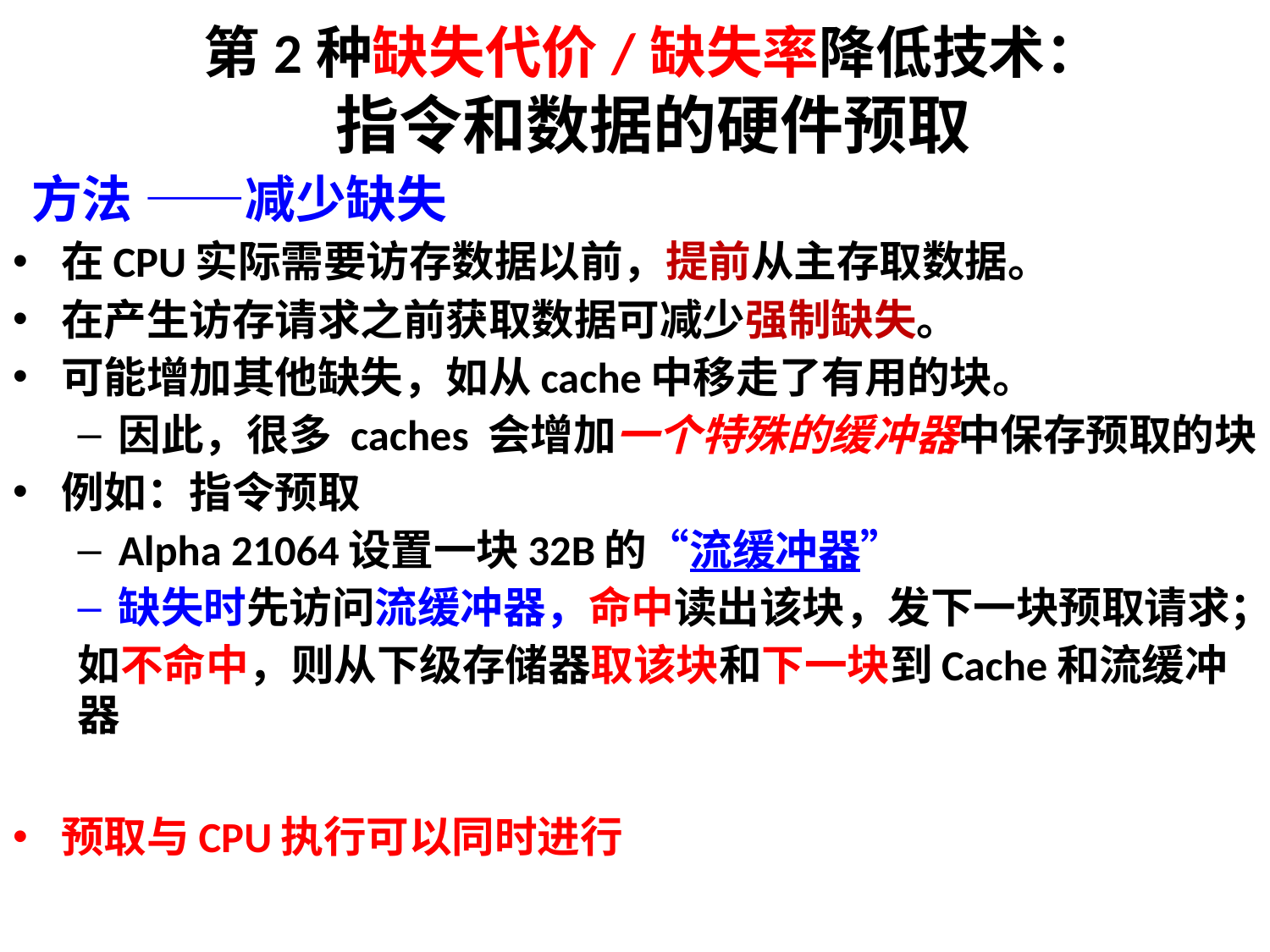

# 第2种缺失代价/缺失率降低技术： 指令和数据的硬件预取
 方法 ——减少缺失
在CPU实际需要访存数据以前，提前从主存取数据。
在产生访存请求之前获取数据可减少强制缺失。
可能增加其他缺失，如从cache中移走了有用的块。
因此，很多 caches 会增加一个特殊的缓冲器中保存预取的块
例如：指令预取
Alpha 21064设置一块32B的“流缓冲器”
缺失时先访问流缓冲器，命中读出该块，发下一块预取请求；
如不命中，则从下级存储器取该块和下一块到Cache和流缓冲器

预取与CPU执行可以同时进行
65